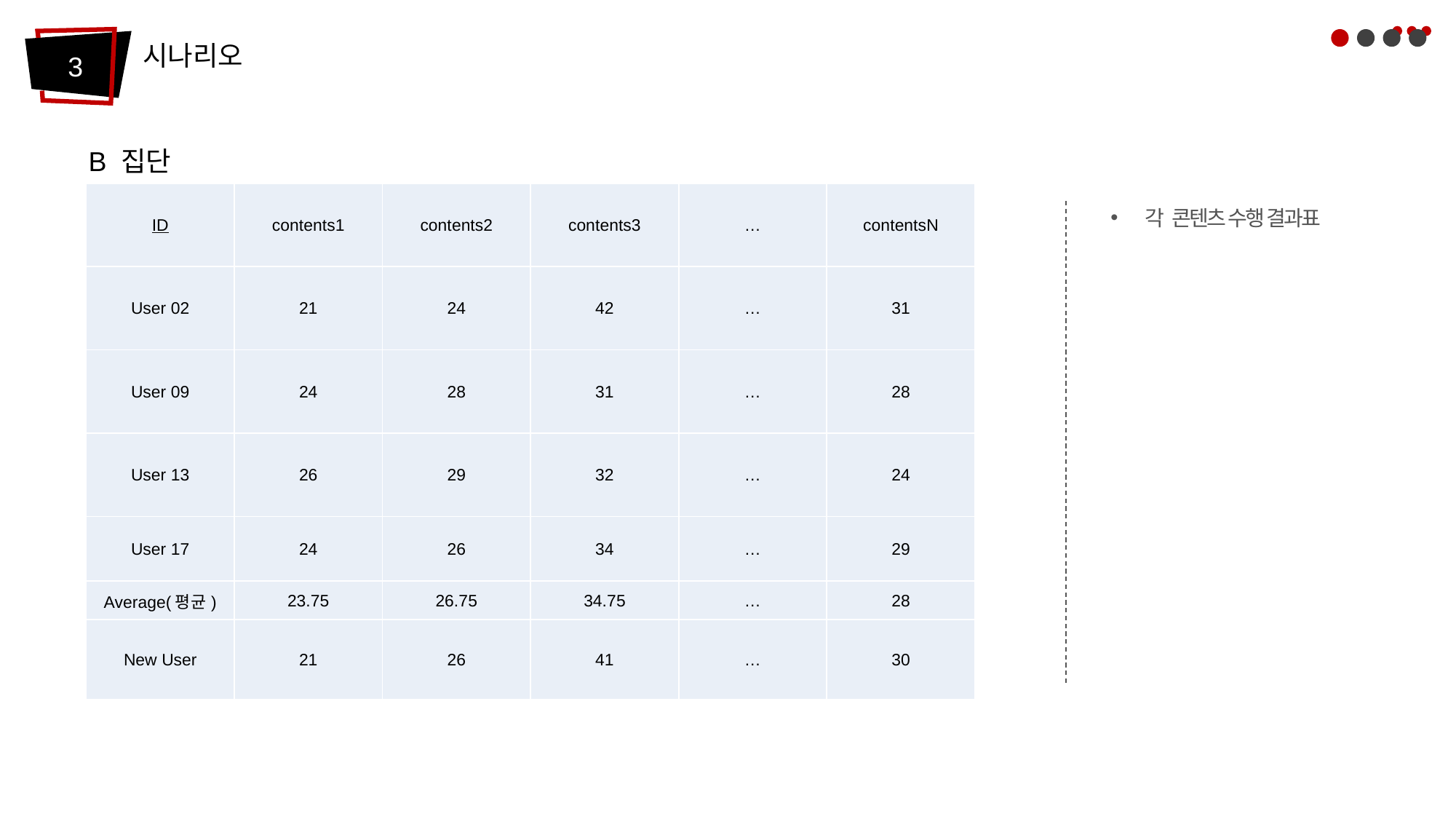

시나리오

3
B 집단
| ID | contents1 | contents2 | contents3 | … | contentsN |
| --- | --- | --- | --- | --- | --- |
| User 02 | 21 | 24 | 42 | … | 31 |
| User 09 | 24 | 28 | 31 | … | 28 |
| User 13 | 26 | 29 | 32 | … | 24 |
| User 17 | 24 | 26 | 34 | … | 29 |
| Average(평균) | 23.75 | 26.75 | 34.75 | … | 28 |
| New User | 21 | 26 | 41 | … | 30 |
각  콘텐츠 수행 결과표